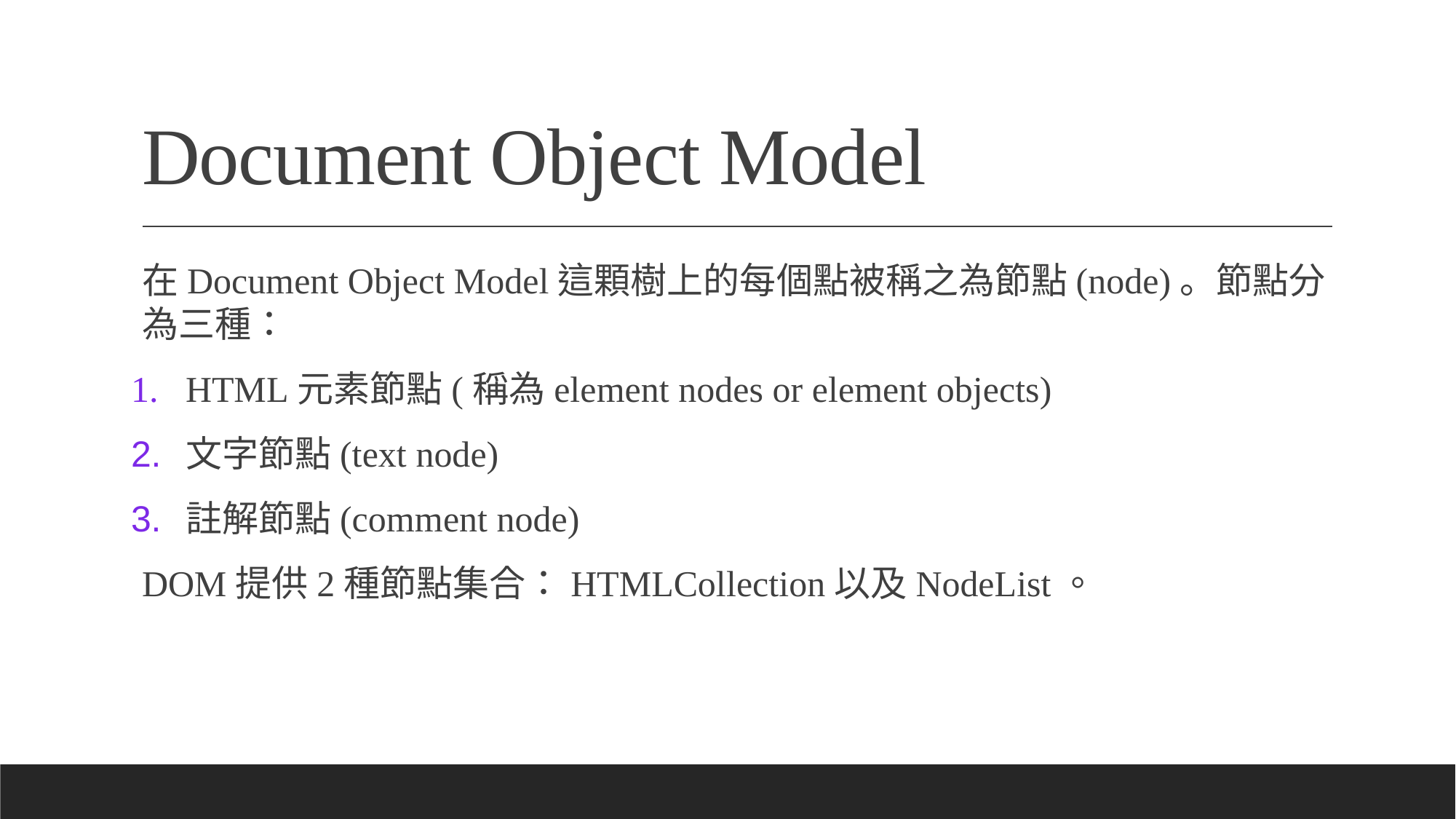

# Document Object Model
在Document Object Model這顆樹上的每個點被稱之為節點(node)。節點分為三種：
HTML元素節點(稱為element nodes or element objects)
文字節點(text node)
註解節點(comment node)
DOM提供2種節點集合：HTMLCollection以及NodeList。